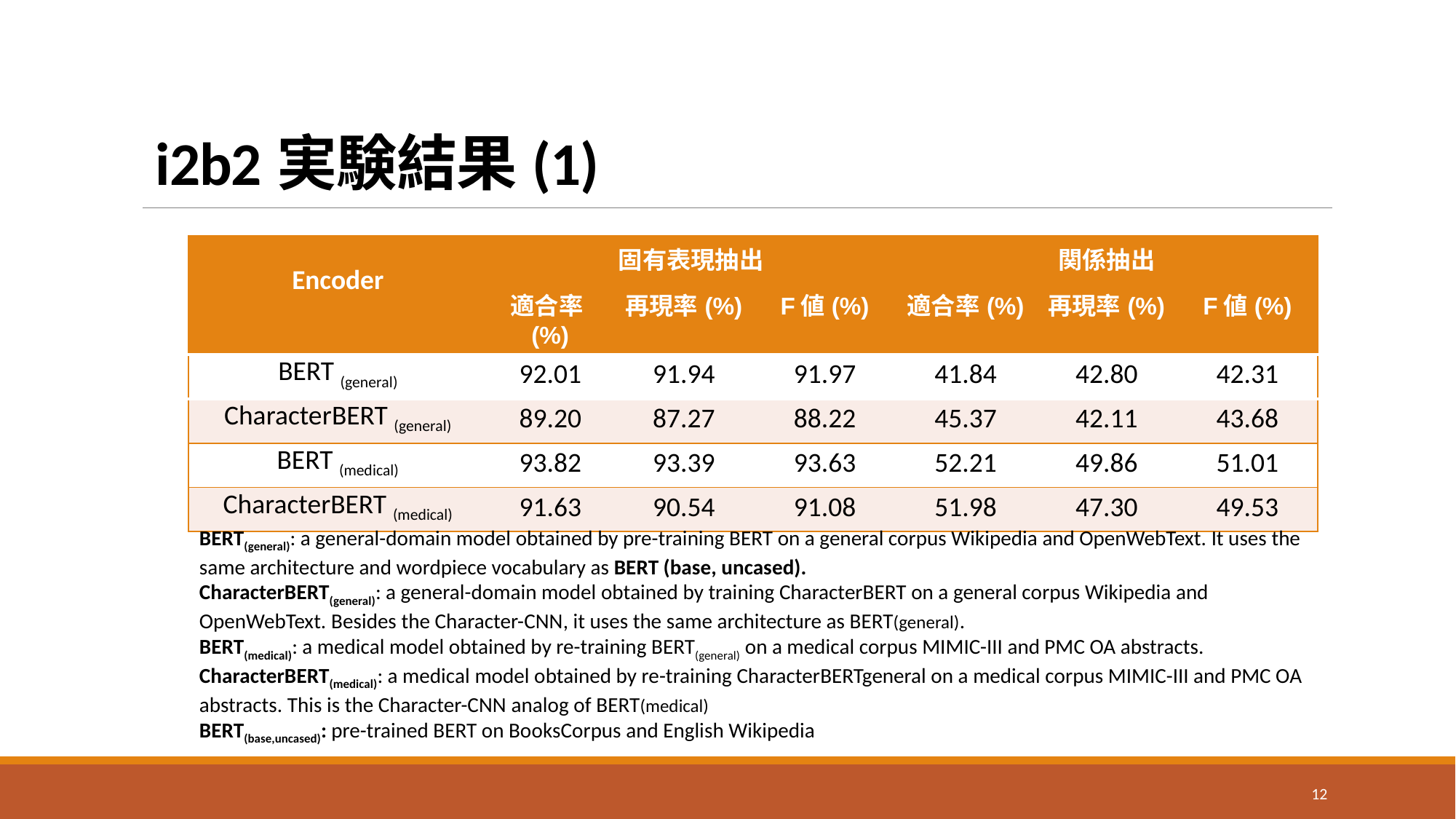

# i2b2実験結果(1)
| Encoder | 固有表現抽出 |  |  | 関係抽出 |  |  |
| --- | --- | --- | --- | --- | --- | --- |
|  | 適合率(%) | 再現率(%) | F値(%) | 適合率(%) | 再現率(%) | F値(%) |
| BERT (general) | 92.01 | 91.94 | 91.97 | 41.84 | 42.80 | 42.31 |
| CharacterBERT (general) | 89.20 | 87.27 | 88.22 | 45.37 | 42.11 | 43.68 |
| BERT (medical) | 93.82 | 93.39 | 93.63 | 52.21 | 49.86 | 51.01 |
| CharacterBERT (medical) | 91.63 | 90.54 | 91.08 | 51.98 | 47.30 | 49.53 |
BERT(general): a general-domain model obtained by pre-training BERT on a general corpus Wikipedia and OpenWebText. It uses the same architecture and wordpiece vocabulary as BERT (base, uncased).
CharacterBERT(general): a general-domain model obtained by training CharacterBERT on a general corpus Wikipedia and OpenWebText. Besides the Character-CNN, it uses the same architecture as BERT(general).
BERT(medical): a medical model obtained by re-training BERT(general) on a medical corpus MIMIC-III and PMC OA abstracts.
CharacterBERT(medical): a medical model obtained by re-training CharacterBERTgeneral on a medical corpus MIMIC-III and PMC OA abstracts. This is the Character-CNN analog of BERT(medical)
BERT(base,uncased): pre-trained BERT on BooksCorpus and English Wikipedia

12